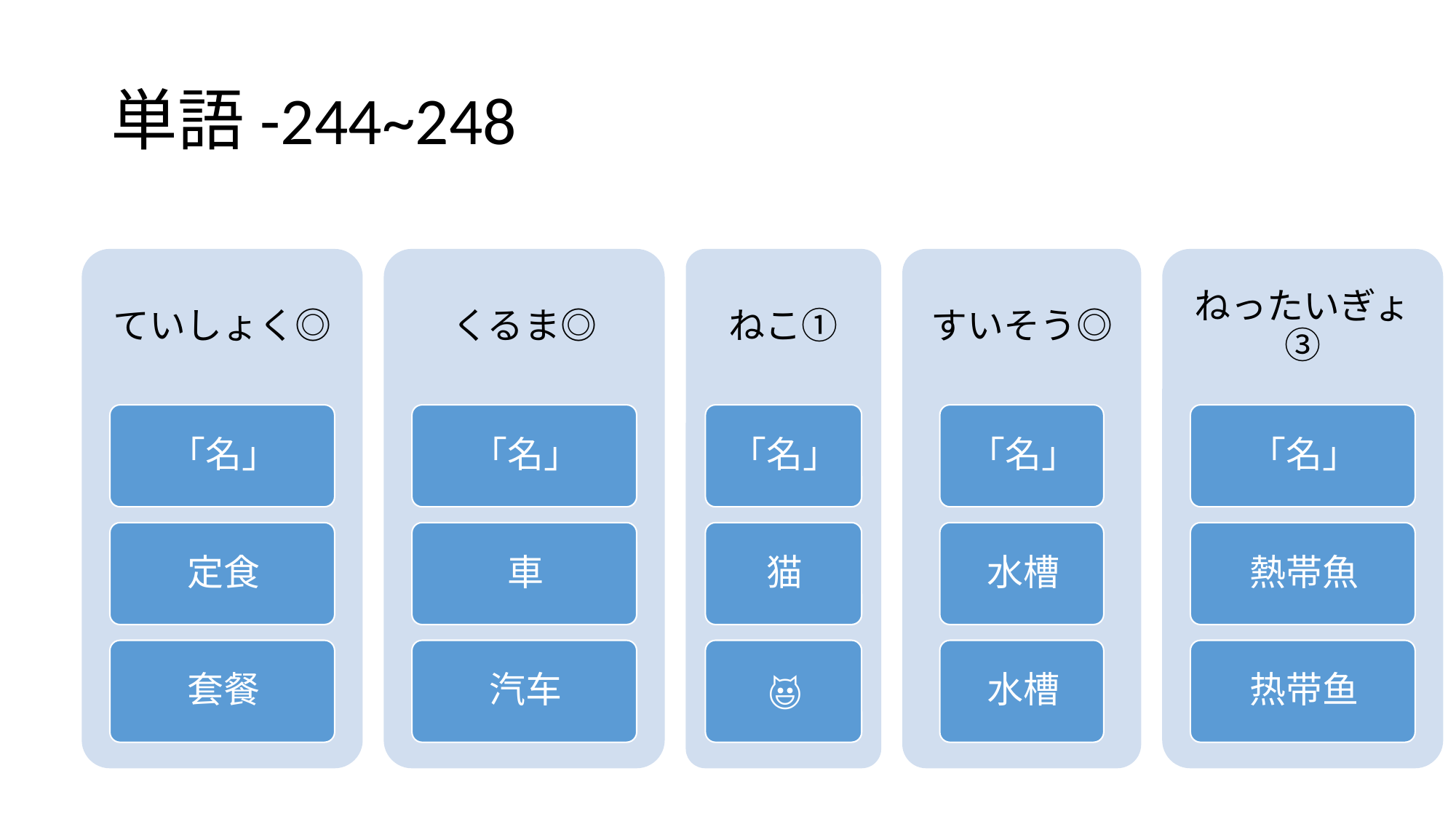

# 単語-244~248
ていしょく◎
「名」
定食
套餐
くるま◎
「名」
車
汽车
ねこ①
「名」
猫
😺
すいそう◎
「名」
水槽
水槽
ねったいぎょ③
「名」
熱帯魚
热带鱼